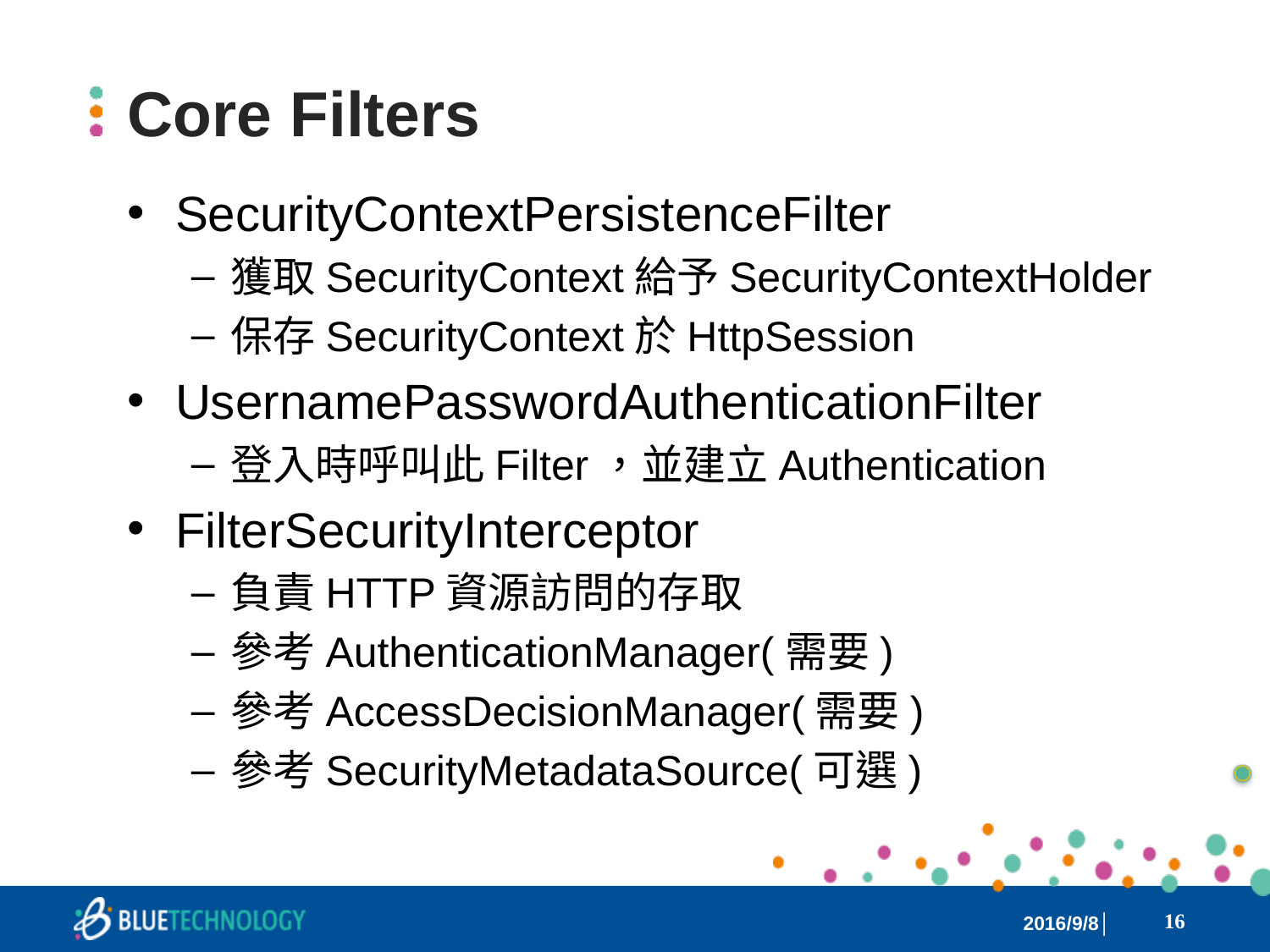

# Core Filters
SecurityContextPersistenceFilter
獲取SecurityContext給予SecurityContextHolder
保存SecurityContext於HttpSession
UsernamePasswordAuthenticationFilter
登入時呼叫此Filter，並建立Authentication
FilterSecurityInterceptor
負責HTTP資源訪問的存取
參考AuthenticationManager(需要)
參考AccessDecisionManager(需要)
參考SecurityMetadataSource(可選)